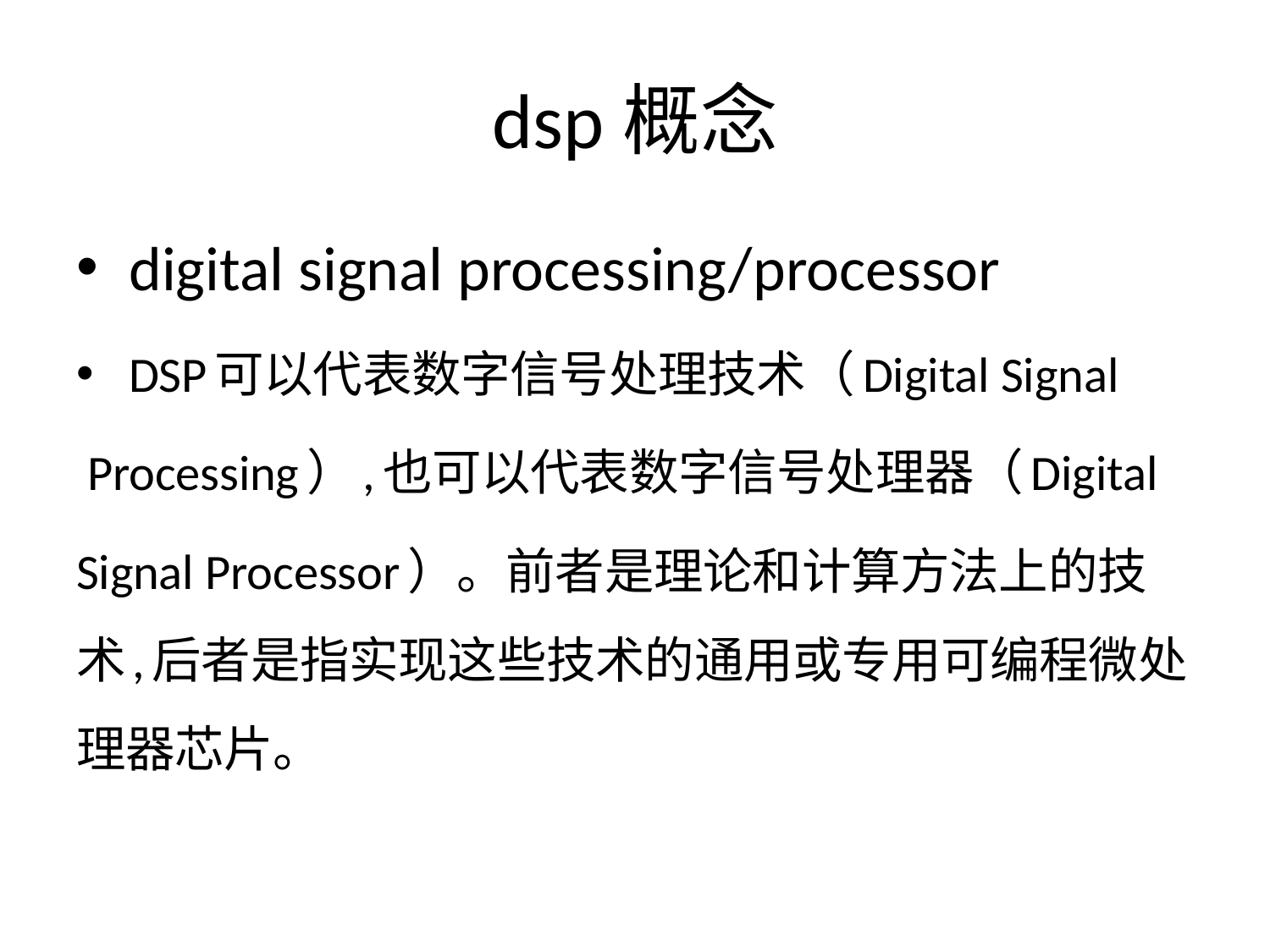

# dsp概念
digital signal processing/processor
DSP可以代表数字信号处理技术（Digital Signal
 Processing）,也可以代表数字信号处理器（Digital
Signal Processor）。前者是理论和计算方法上的技术,后者是指实现这些技术的通用或专用可编程微处理器芯片。